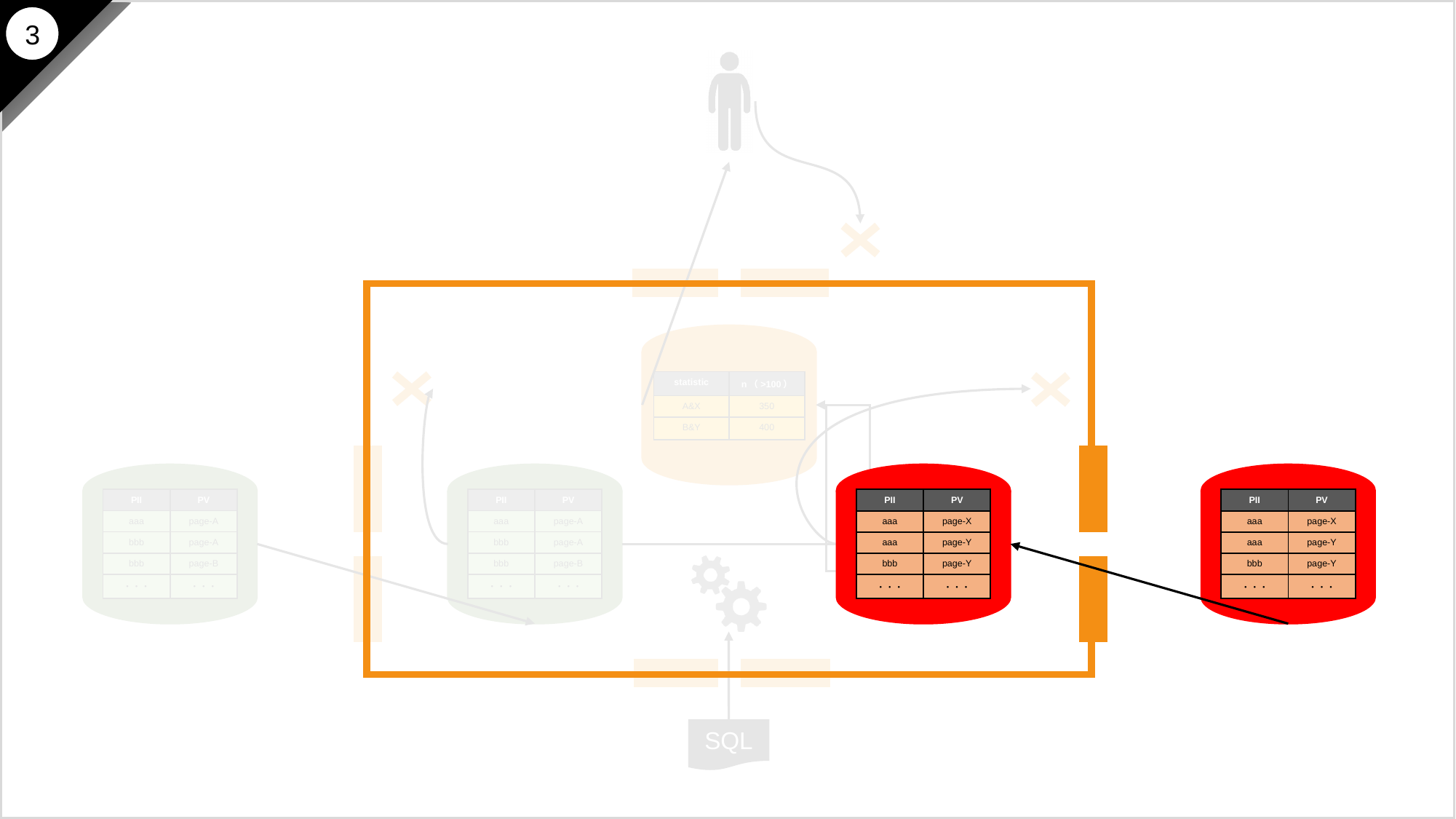

3

| PII | PV |
| --- | --- |
| aaa | page-X |
| aaa | page-Y |
| bbb | page-Y |
| ・・・ | ・・・ |
| PII | PV |
| --- | --- |
| aaa | page-X |
| aaa | page-Y |
| bbb | page-Y |
| ・・・ | ・・・ |